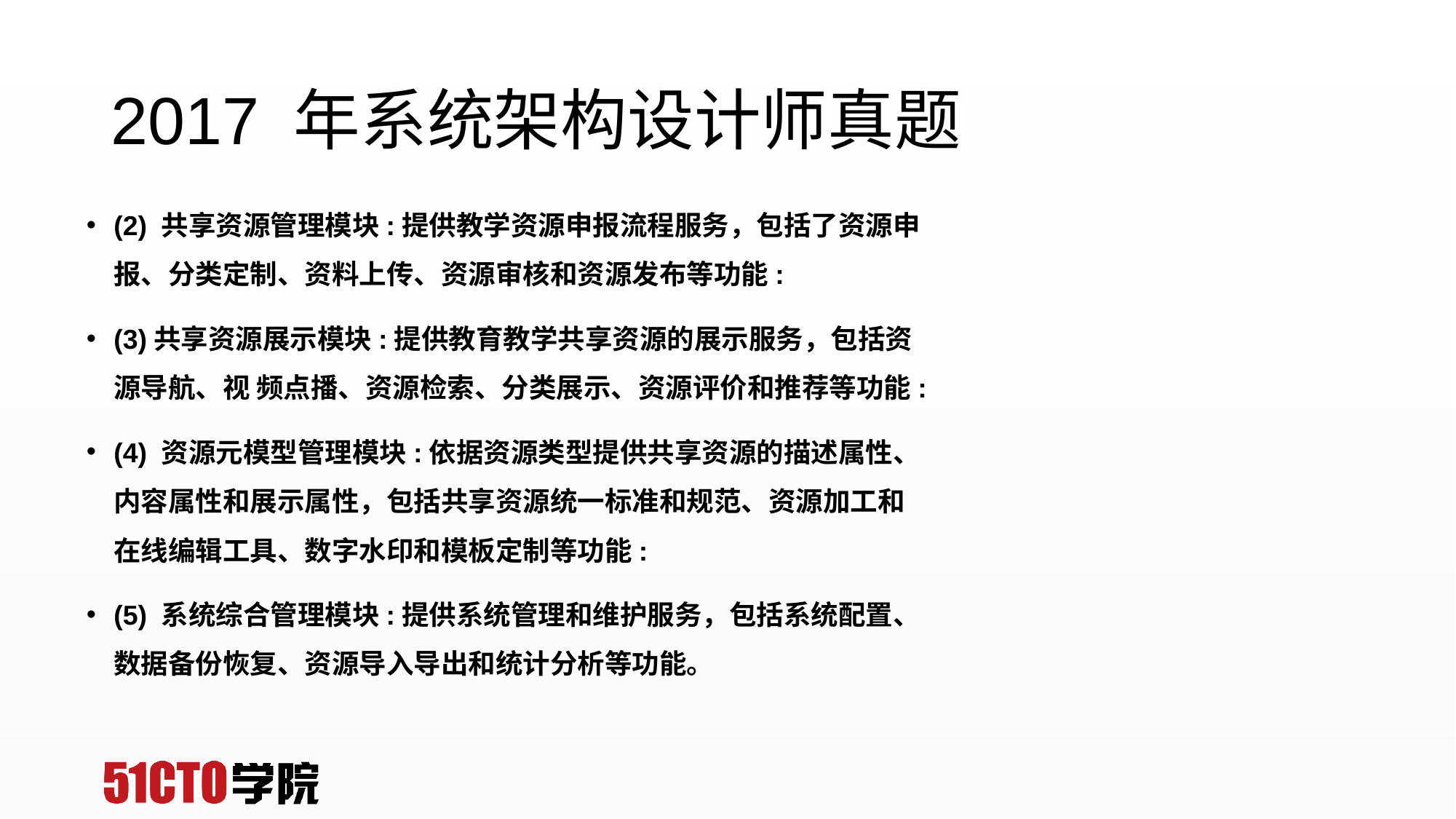

# 2017 年系统架构设计师真题
(2) 共享资源管理模块:提供教学资源申报流程服务，包括了资源申报、分类定制、资料上传、资源审核和资源发布等功能:
(3)共享资源展示模块:提供教育教学共享资源的展示服务，包括资源导航、视 频点播、资源检索、分类展示、资源评价和推荐等功能:
(4) 资源元模型管理模块:依据资源类型提供共享资源的描述属性、内容属性和展示属性，包括共享资源统一标准和规范、资源加工和在线编辑工具、数字水印和模板定制等功能:
(5) 系统综合管理模块:提供系统管理和维护服务，包括系统配置、数据备份恢复、资源导入导出和统计分析等功能。